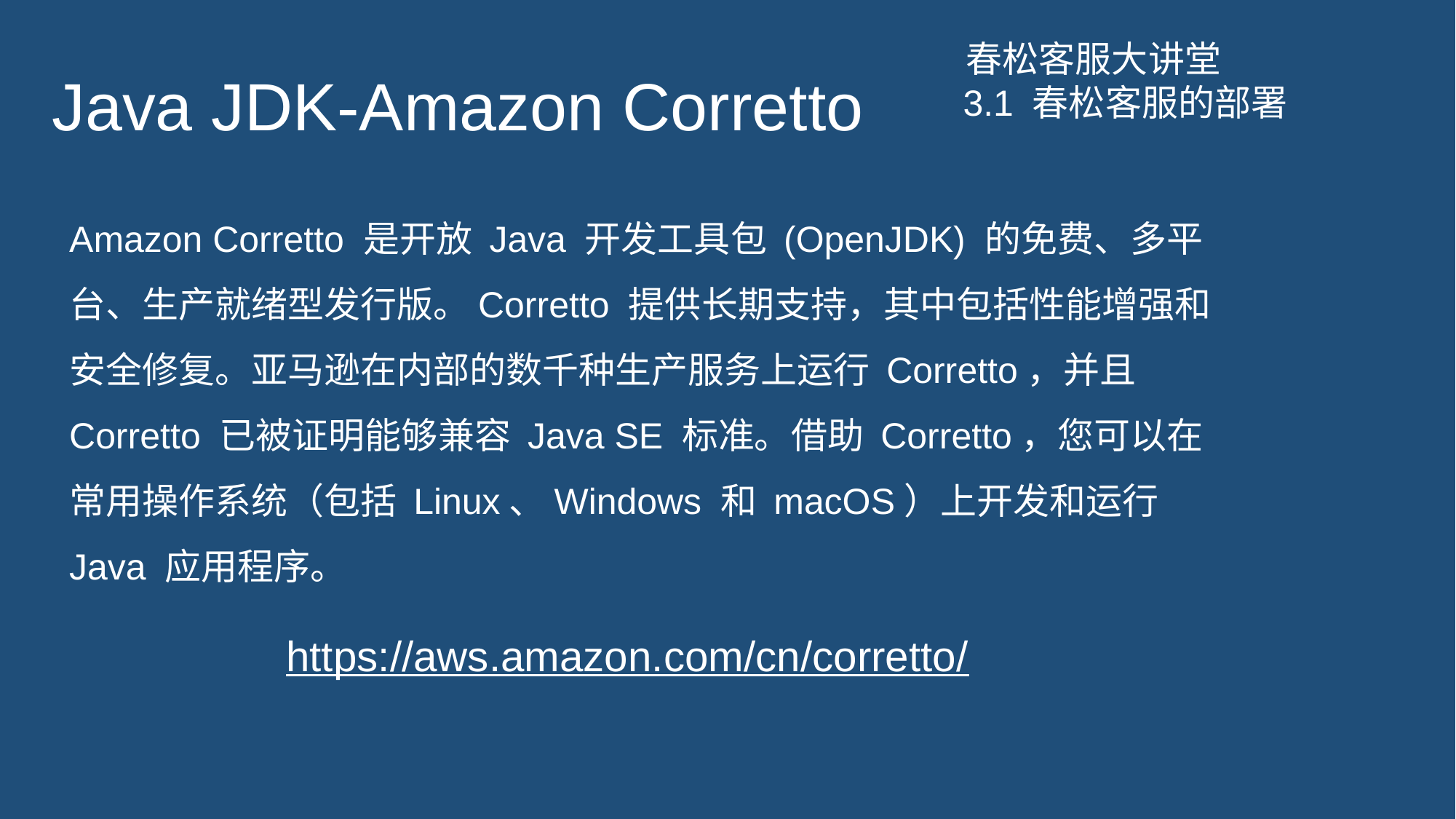

# Java JDK-Amazon Corretto
春松客服大讲堂
3.1 春松客服的部署
Amazon Corretto 是开放 Java 开发工具包 (OpenJDK) 的免费、多平台、生产就绪型发行版。Corretto 提供长期支持，其中包括性能增强和安全修复。亚马逊在内部的数千种生产服务上运行 Corretto，并且 Corretto 已被证明能够兼容 Java SE 标准。借助 Corretto，您可以在常用操作系统（包括 Linux、Windows 和 macOS）上开发和运行 Java 应用程序。
https://aws.amazon.com/cn/corretto/